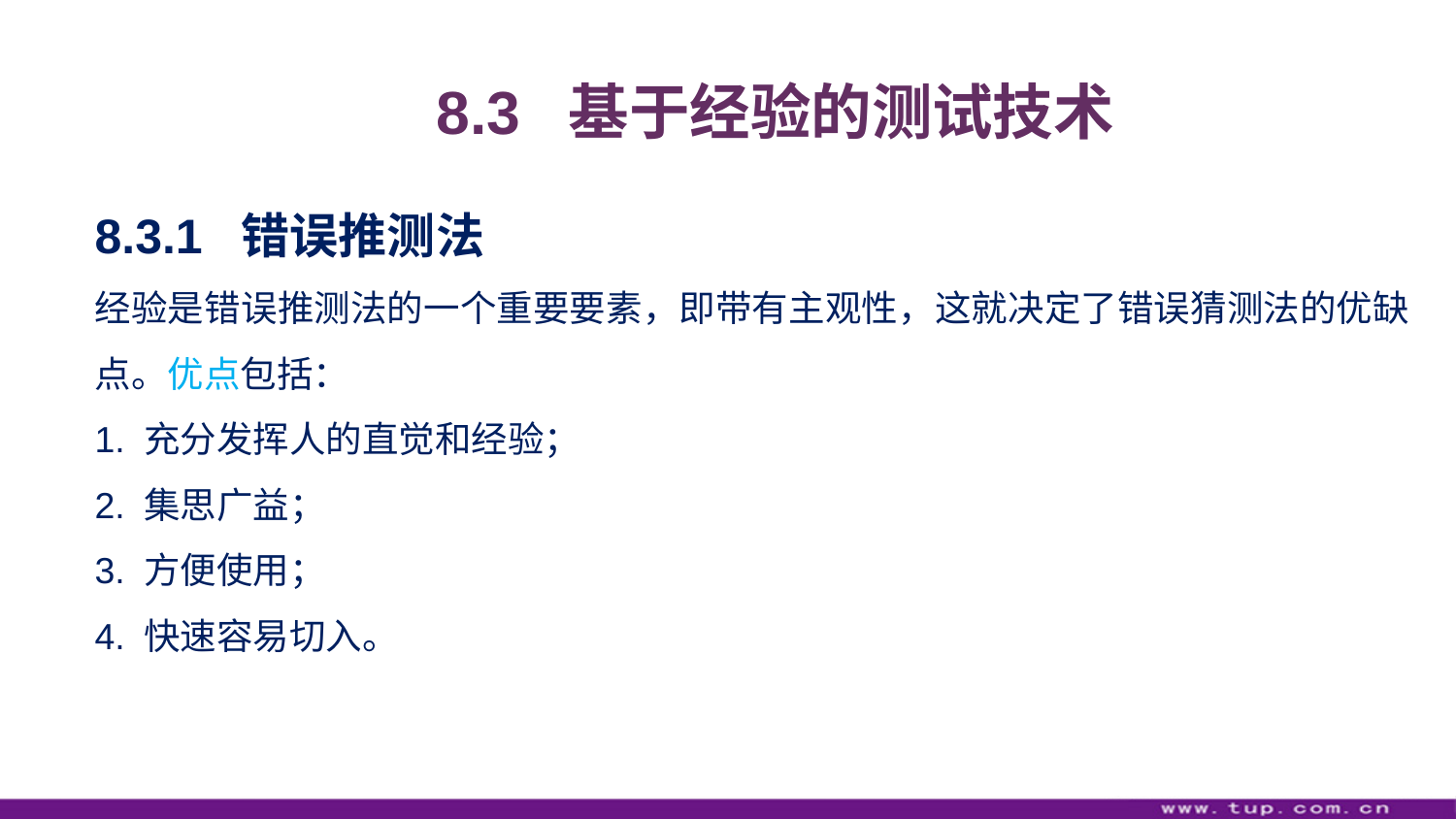

8.3  基于经验的测试技术

8.3.1  错误推测法
经验是错误推测法的一个重要要素，即带有主观性，这就决定了错误猜测法的优缺点。优点包括：
1. 充分发挥人的直觉和经验；
2. 集思广益；
3. 方便使用；
4. 快速容易切入。